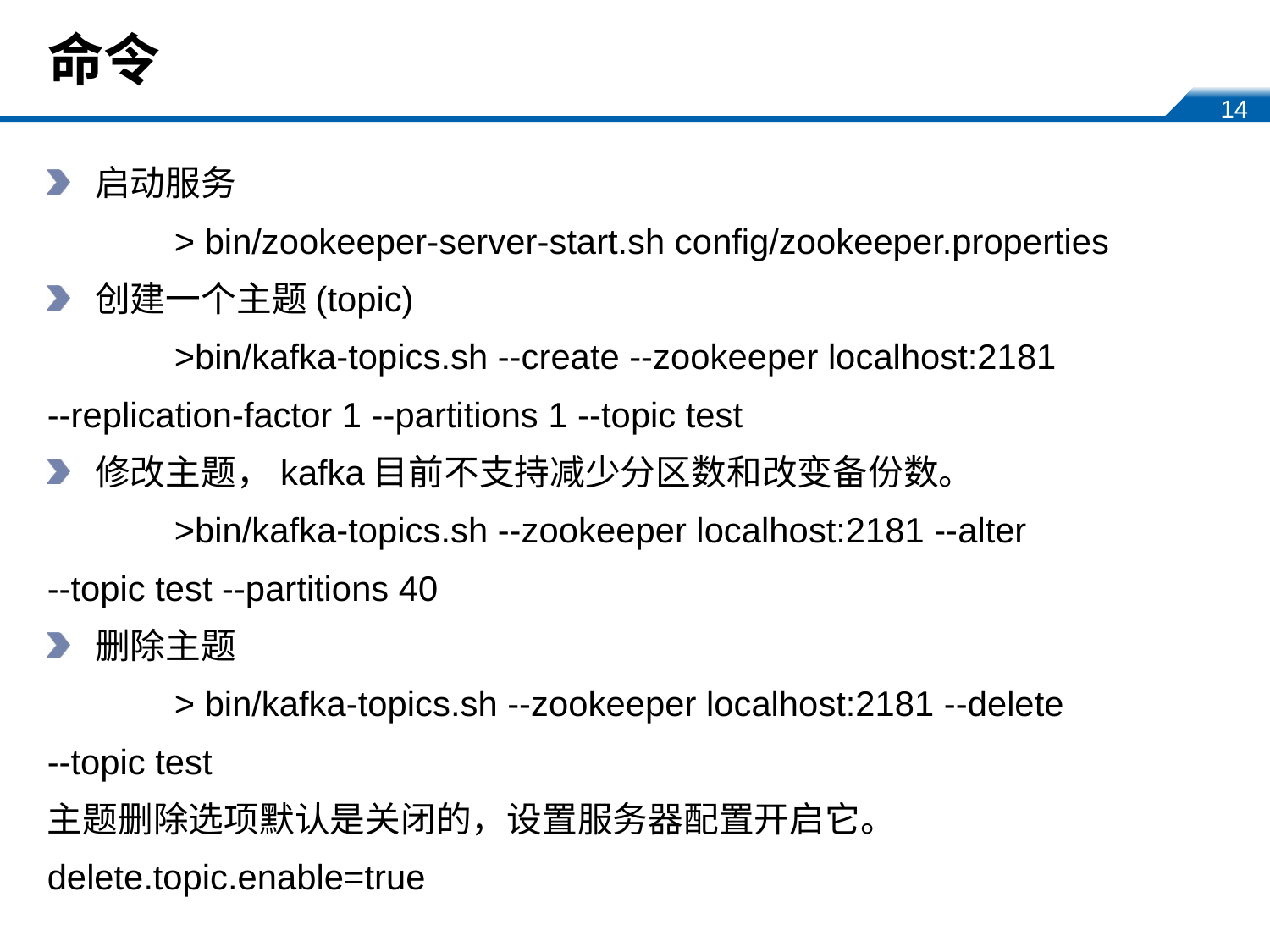

# 命令
启动服务
	> bin/zookeeper-server-start.sh config/zookeeper.properties
创建一个主题(topic)
	>bin/kafka-topics.sh --create --zookeeper localhost:2181
--replication-factor 1 --partitions 1 --topic test
修改主题，kafka目前不支持减少分区数和改变备份数。
	>bin/kafka-topics.sh --zookeeper localhost:2181 --alter
--topic test --partitions 40
删除主题
	> bin/kafka-topics.sh --zookeeper localhost:2181 --delete
--topic test
主题删除选项默认是关闭的，设置服务器配置开启它。
delete.topic.enable=true